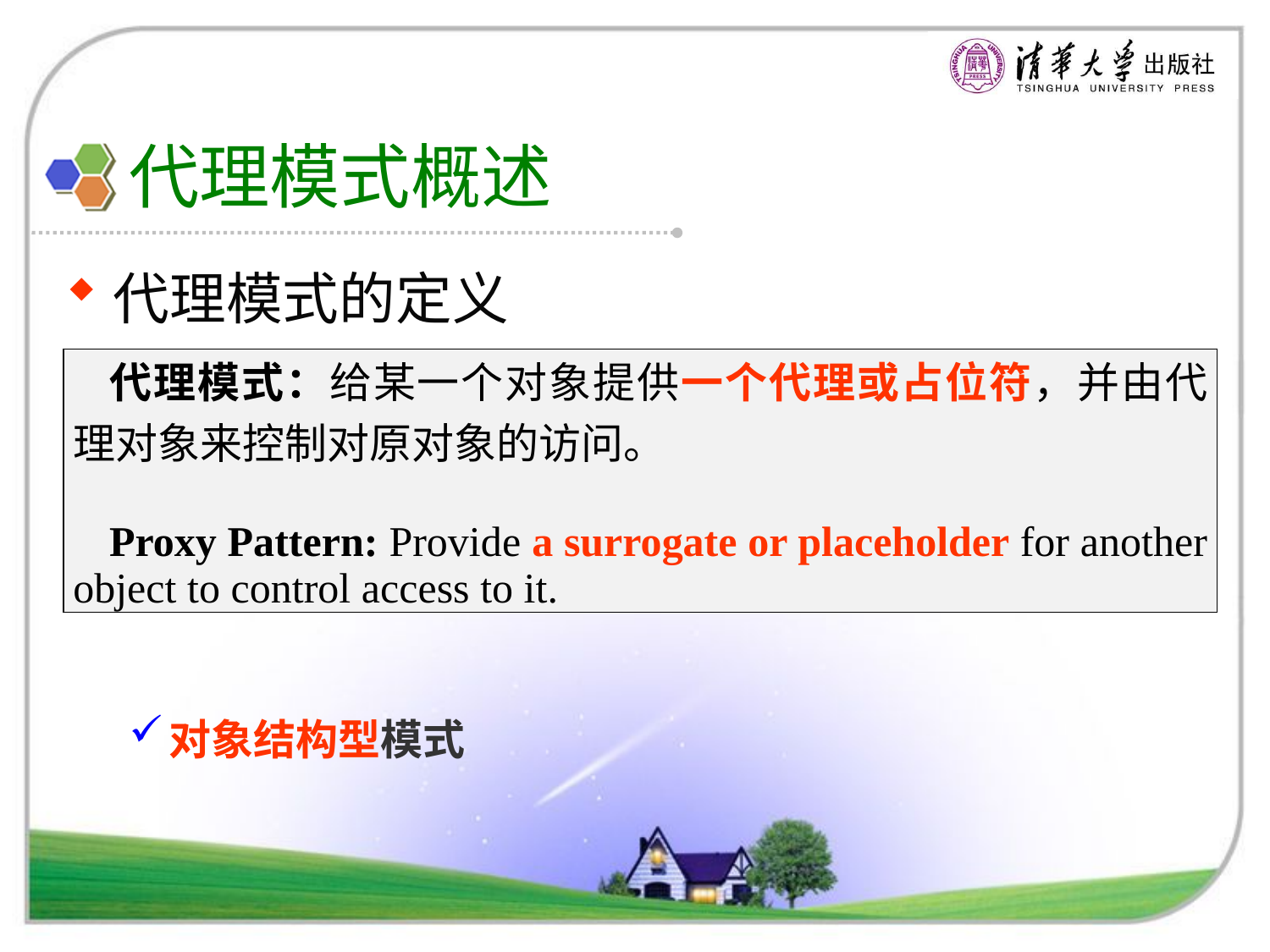

# 代理模式概述
代理模式的定义

对象结构型模式
| 代理模式：给某一个对象提供一个代理或占位符，并由代理对象来控制对原对象的访问。 Proxy Pattern: Provide a surrogate or placeholder for another object to control access to it. |
| --- |